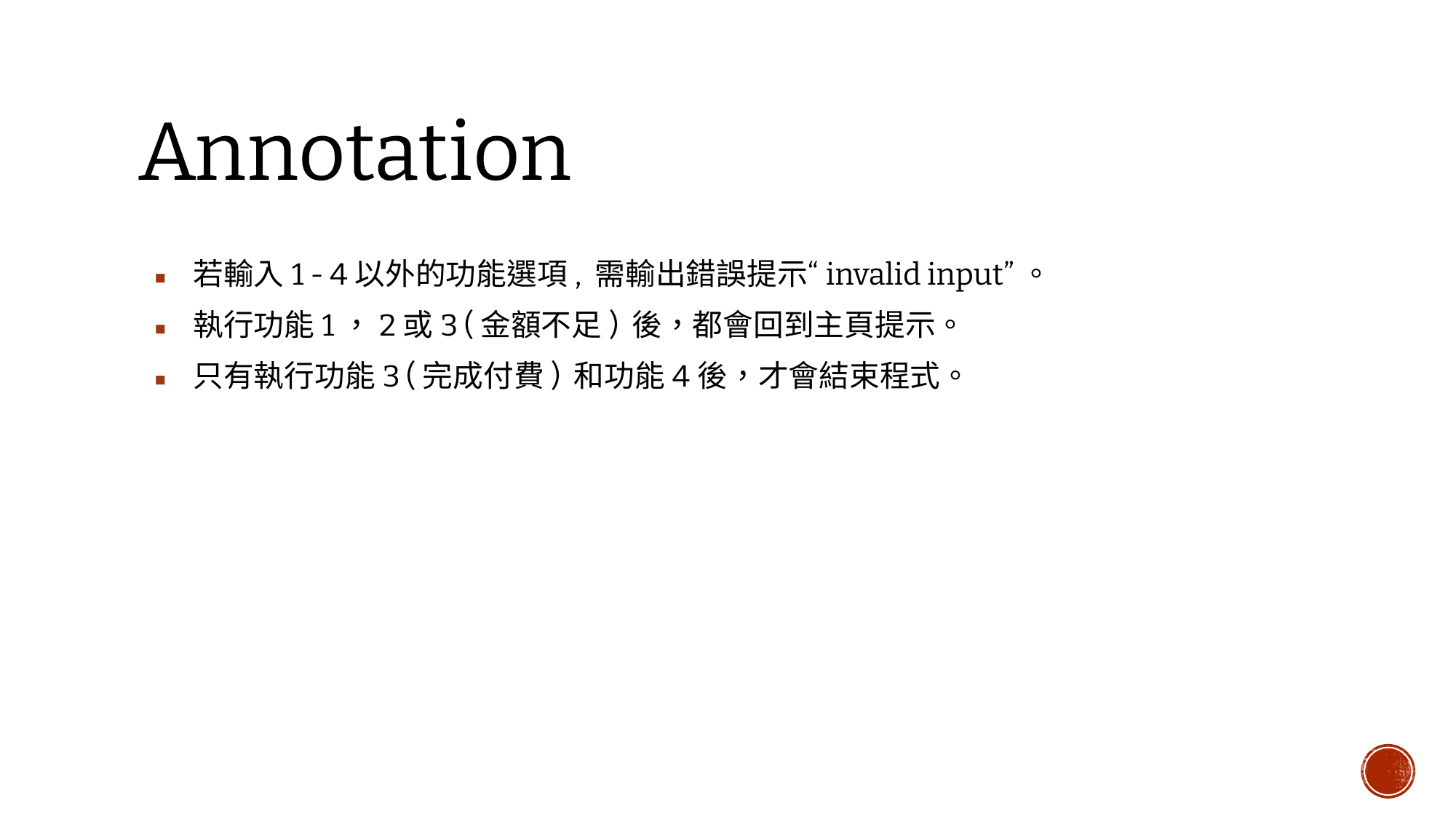

# Annotation
若輸入1 - 4以外的功能選項, 需輸出錯誤提示“invalid input”。
執行功能1，2或3 (金額不足) 後，都會回到主頁提示。
只有執行功能3 (完成付費) 和功能4後，才會結束程式。